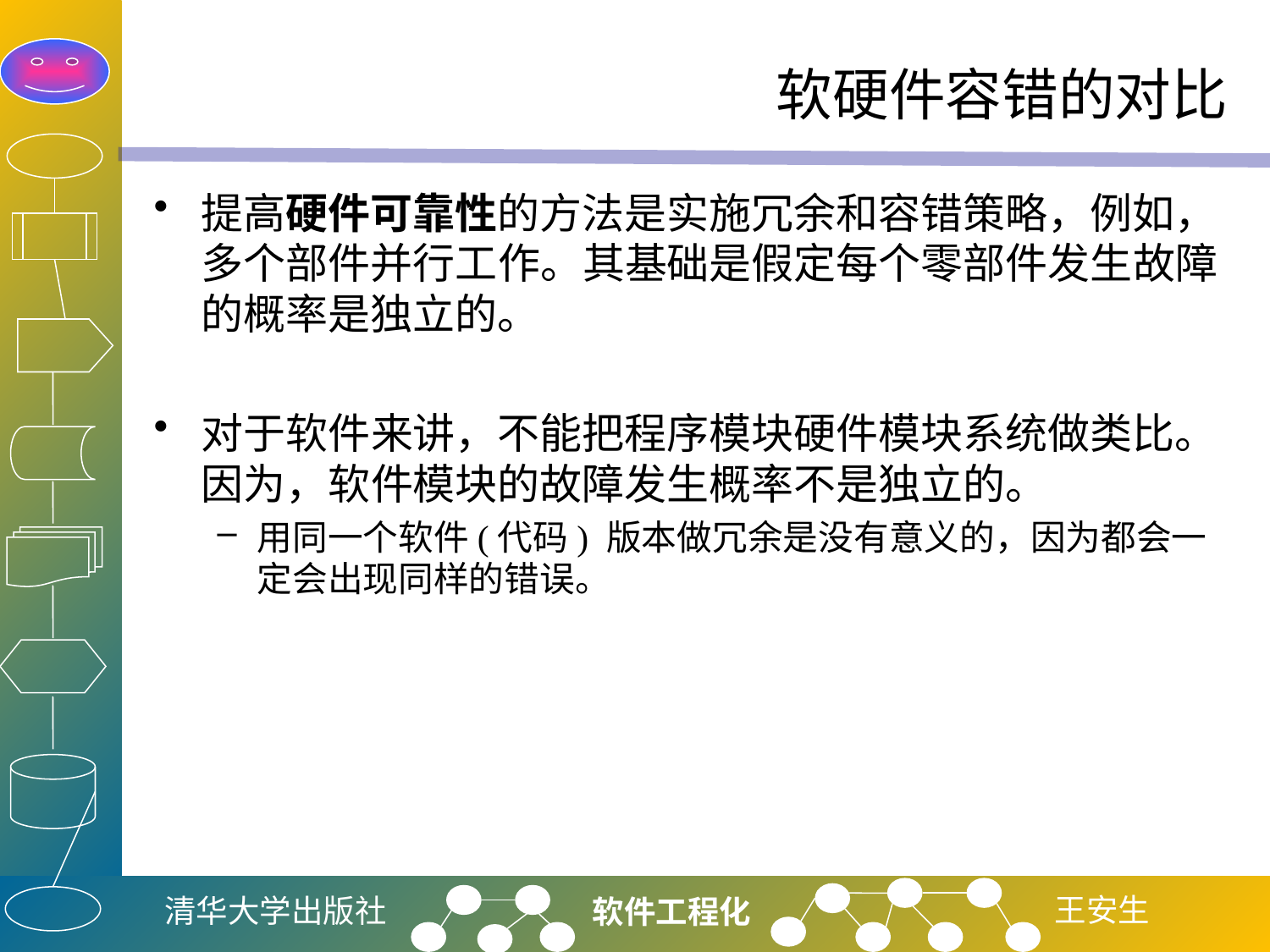

# 软硬件容错的对比
提高硬件可靠性的方法是实施冗余和容错策略，例如，多个部件并行工作。其基础是假定每个零部件发生故障的概率是独立的。

对于软件来讲，不能把程序模块硬件模块系统做类比。因为，软件模块的故障发生概率不是独立的。
用同一个软件(代码) 版本做冗余是没有意义的，因为都会一定会出现同样的错误。